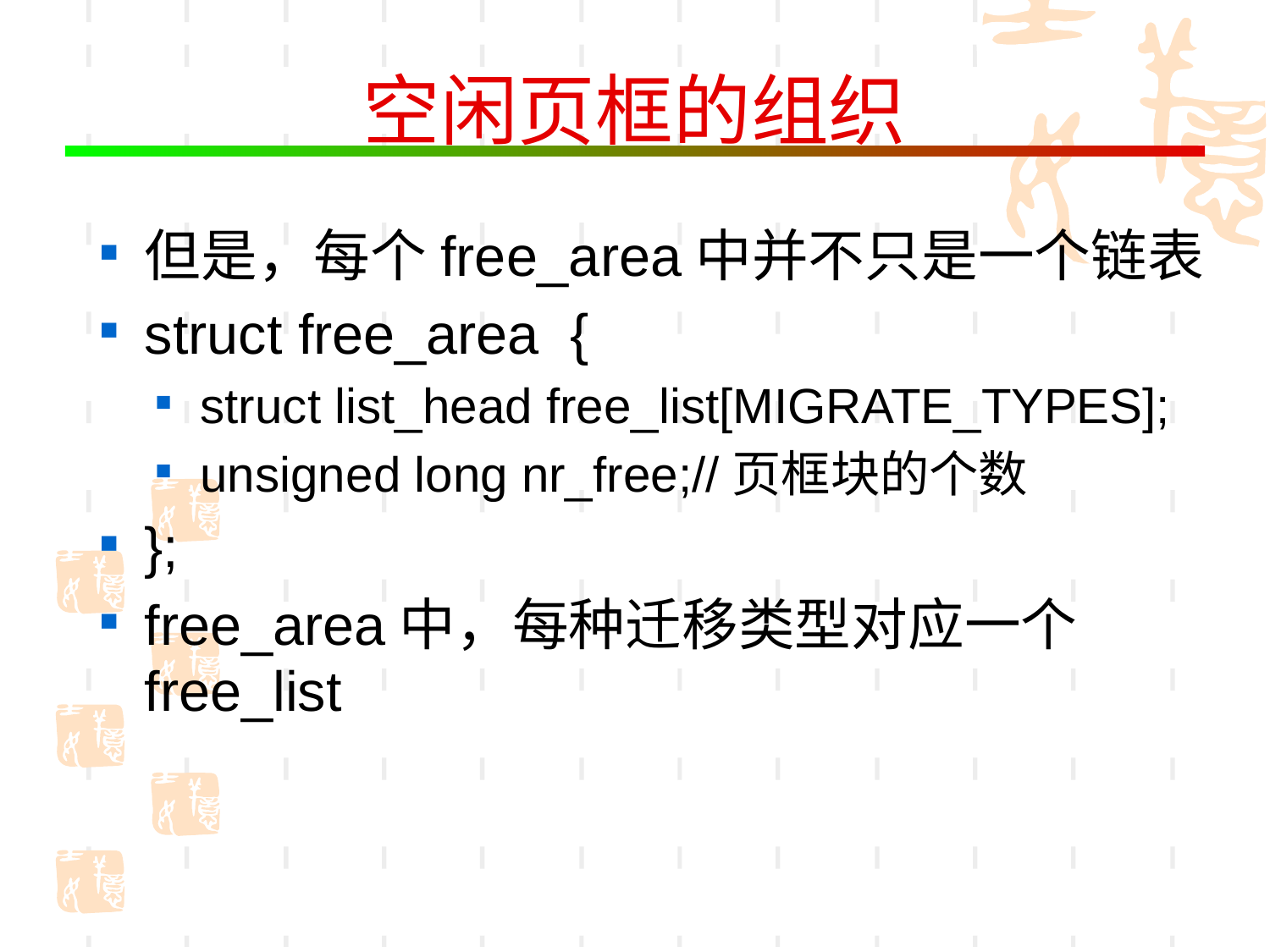

# 空闲页框的组织
但是，每个free_area中并不只是一个链表
struct free_area  {
struct list_head free_list[MIGRATE_TYPES];
unsigned long nr_free;//页框块的个数
};
free_area中，每种迁移类型对应一个free_list